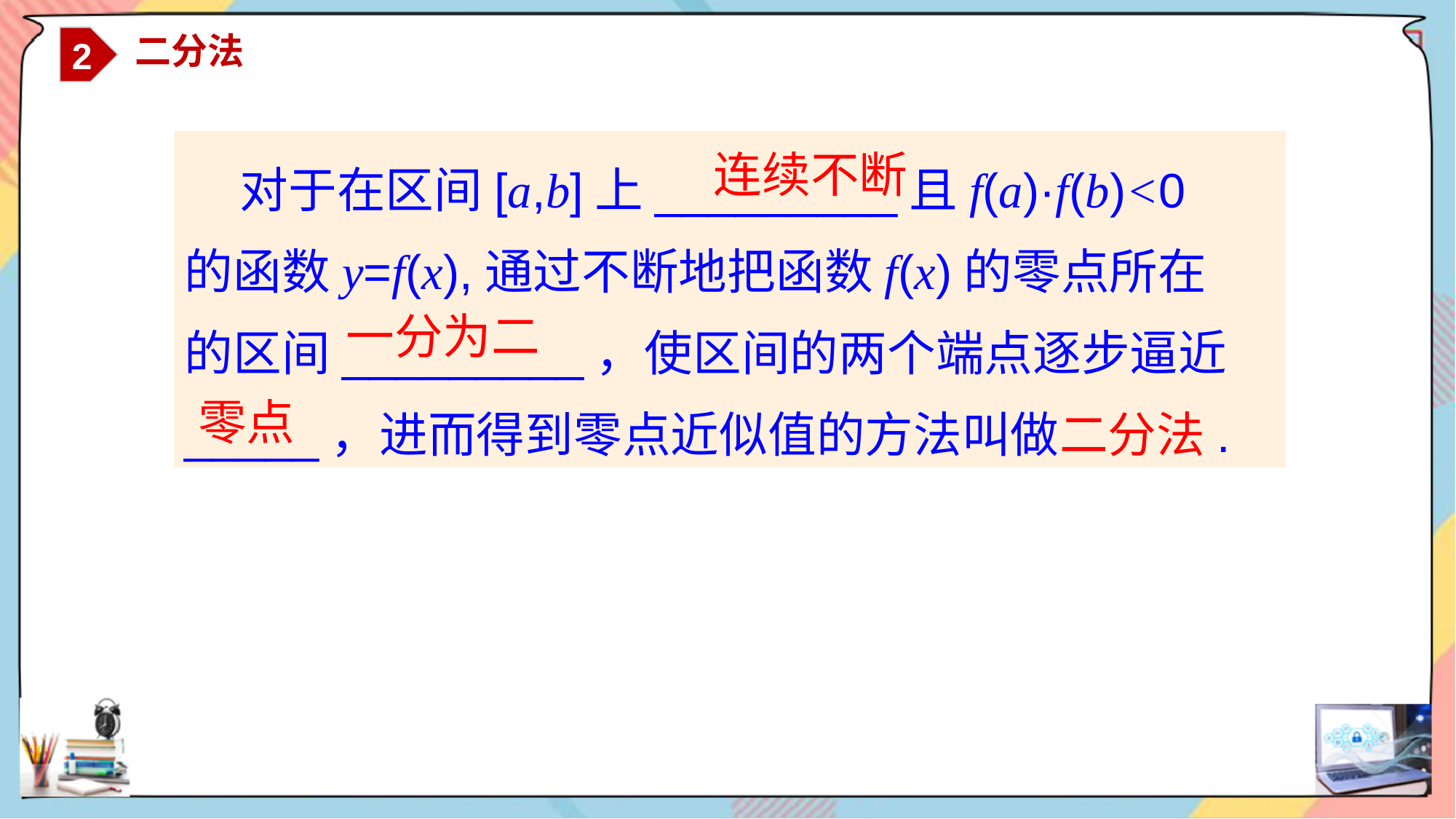

2
 二分法
    对于在区间[a,b]上_________且f(a)·f(b)<0
的函数y=f(x),通过不断地把函数f(x)的零点所在
的区间_________，使区间的两个端点逐步逼近
_____，进而得到零点近似值的方法叫做二分法.
连续不断
一分为二
零点